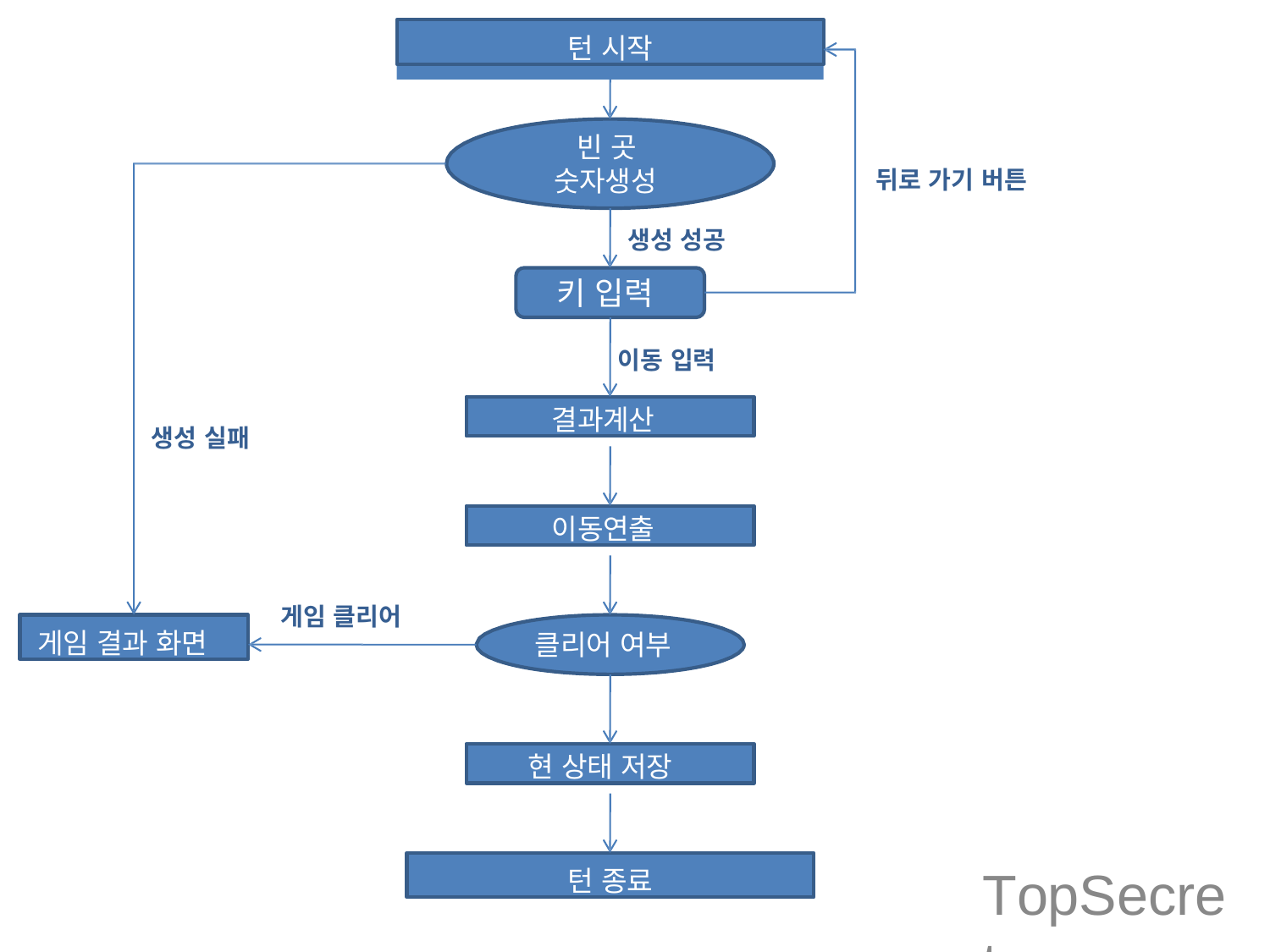

턴 시작

빈 곳  숫자생성

뒤로 가기 버튼

생성 성공
키 입력

이동 입력

결과계산
생성 실패

이동연출

게임 클리어
게임 결과 화면

클리어 여부

현 상태 저장

턴 종료
TopSecret